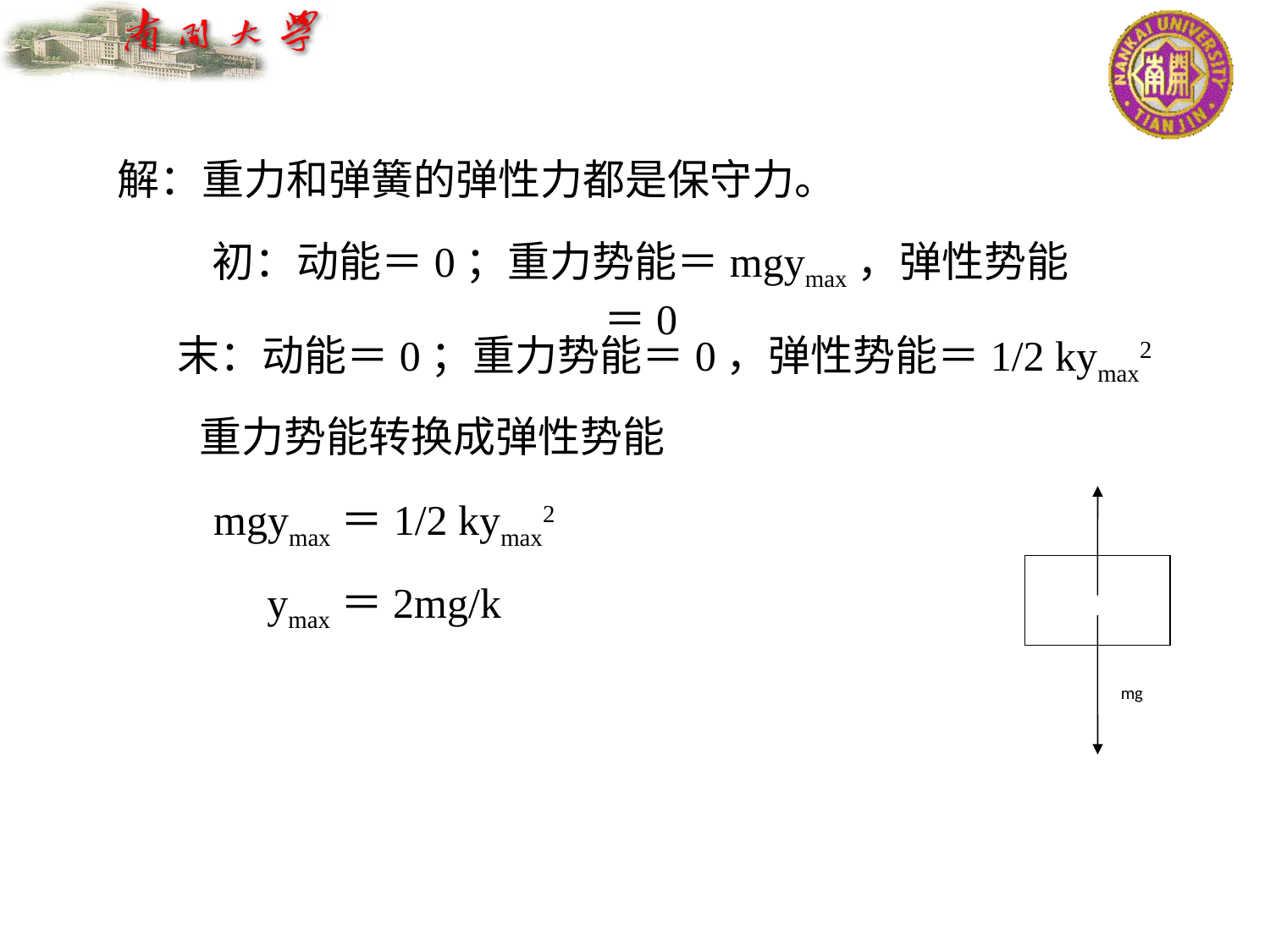

解：重力和弹簧的弹性力都是保守力。
初：动能＝0；重力势能＝mgymax，弹性势能＝0
末：动能＝0；重力势能＝0，弹性势能＝1/2 kymax2
重力势能转换成弹性势能

mg
mgymax＝1/2 kymax2
ymax＝2mg/k
64